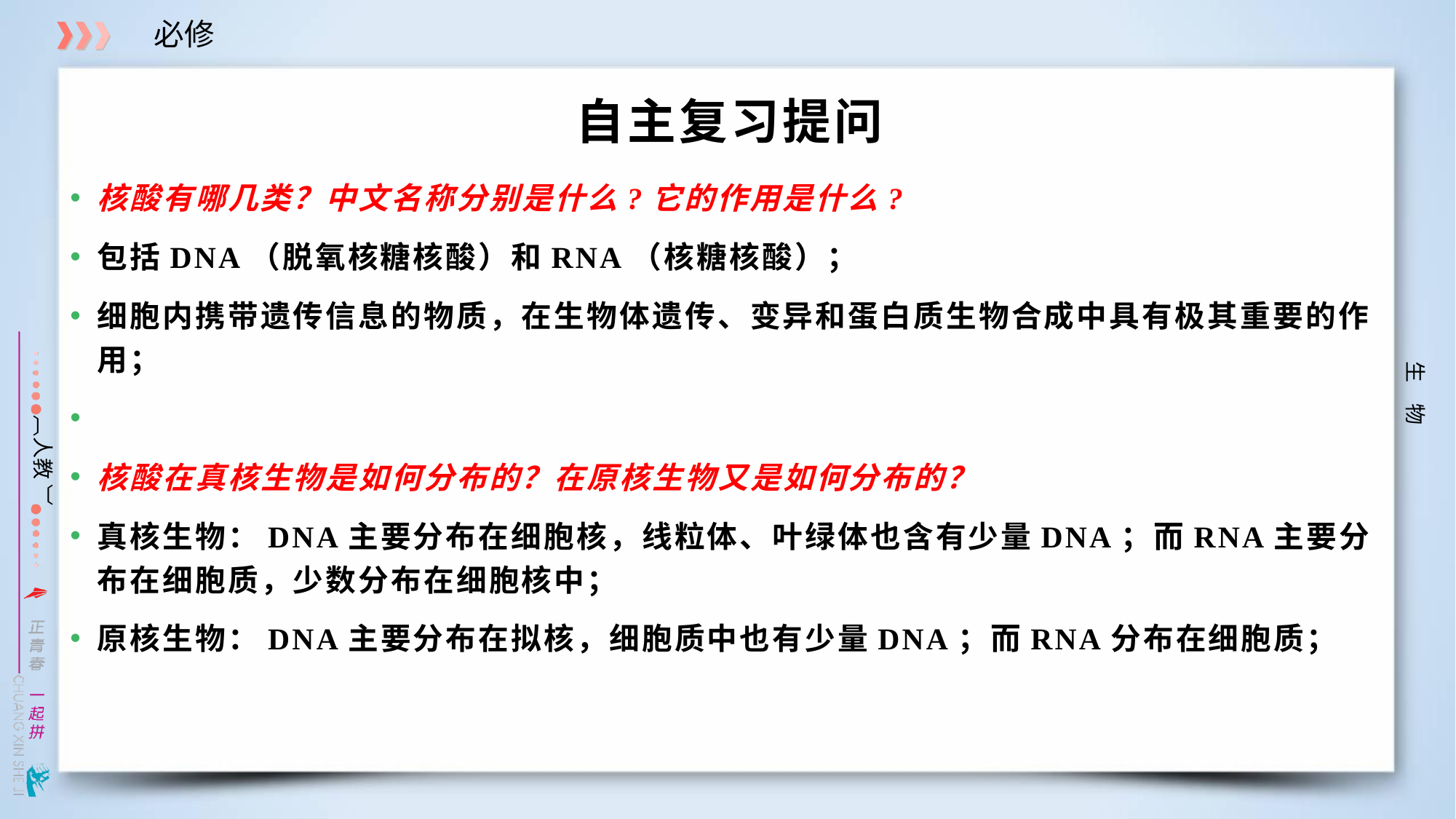

# 自主复习提问
核酸有哪几类？中文名称分别是什么?它的作用是什么?
包括DNA（脱氧核糖核酸）和RNA（核糖核酸）；
细胞内携带遗传信息的物质，在生物体遗传、变异和蛋白质生物合成中具有极其重要的作用；

核酸在真核生物是如何分布的？在原核生物又是如何分布的？
真核生物：DNA主要分布在细胞核，线粒体、叶绿体也含有少量DNA；而RNA主要分布在细胞质，少数分布在细胞核中；
原核生物：DNA主要分布在拟核，细胞质中也有少量DNA；而RNA分布在细胞质；